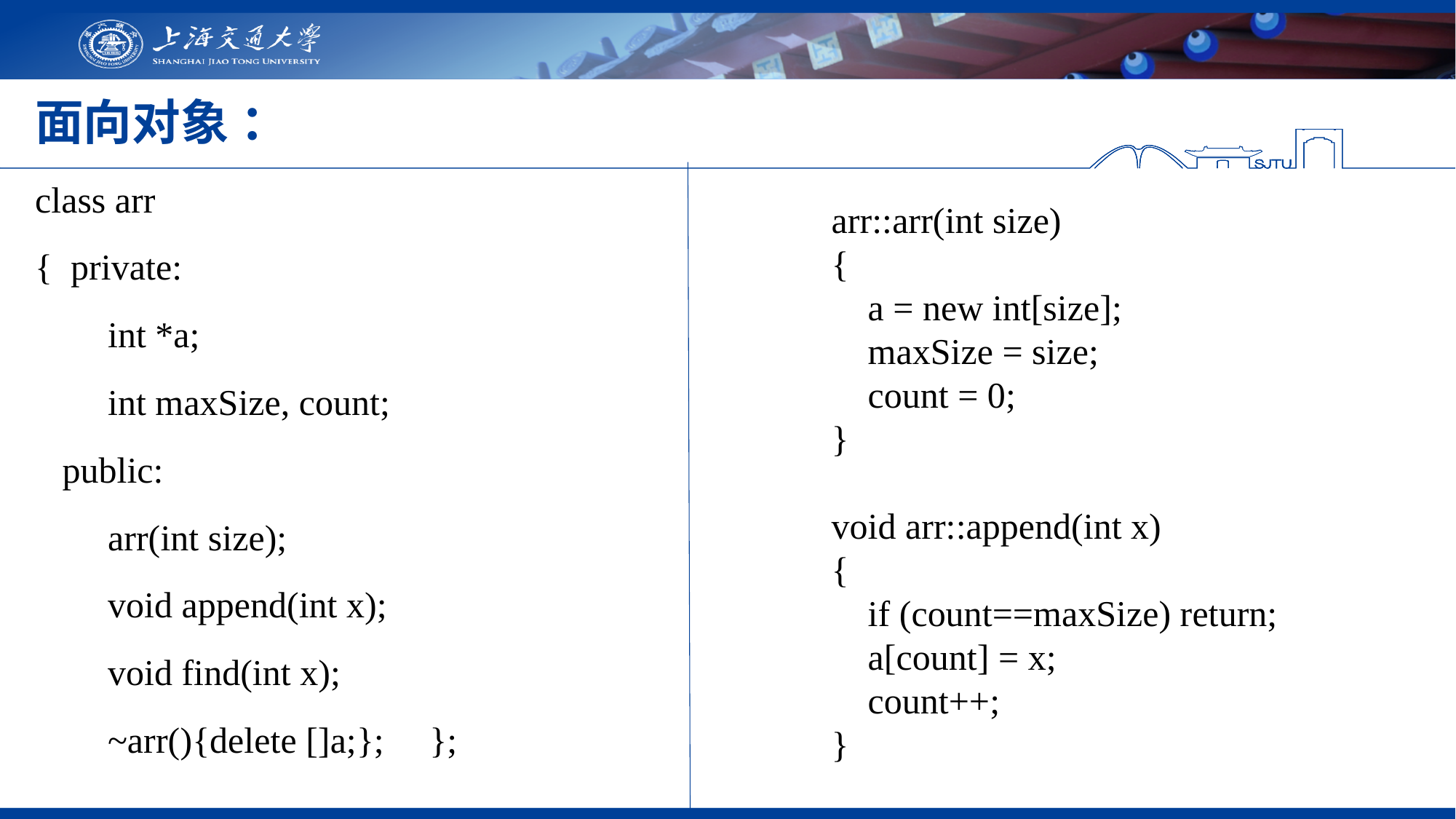

# 面向对象 ：
class arr
{  private:
        int *a;
        int maxSize, count;
   public:
        arr(int size);
        void append(int x);
        void find(int x);
        ~arr(){delete []a;};     };
arr::arr(int size)
{
    a = new int[size];
    maxSize = size;
    count = 0;
}

void arr::append(int x)
{
    if (count==maxSize) return;
    a[count] = x;
    count++;
}